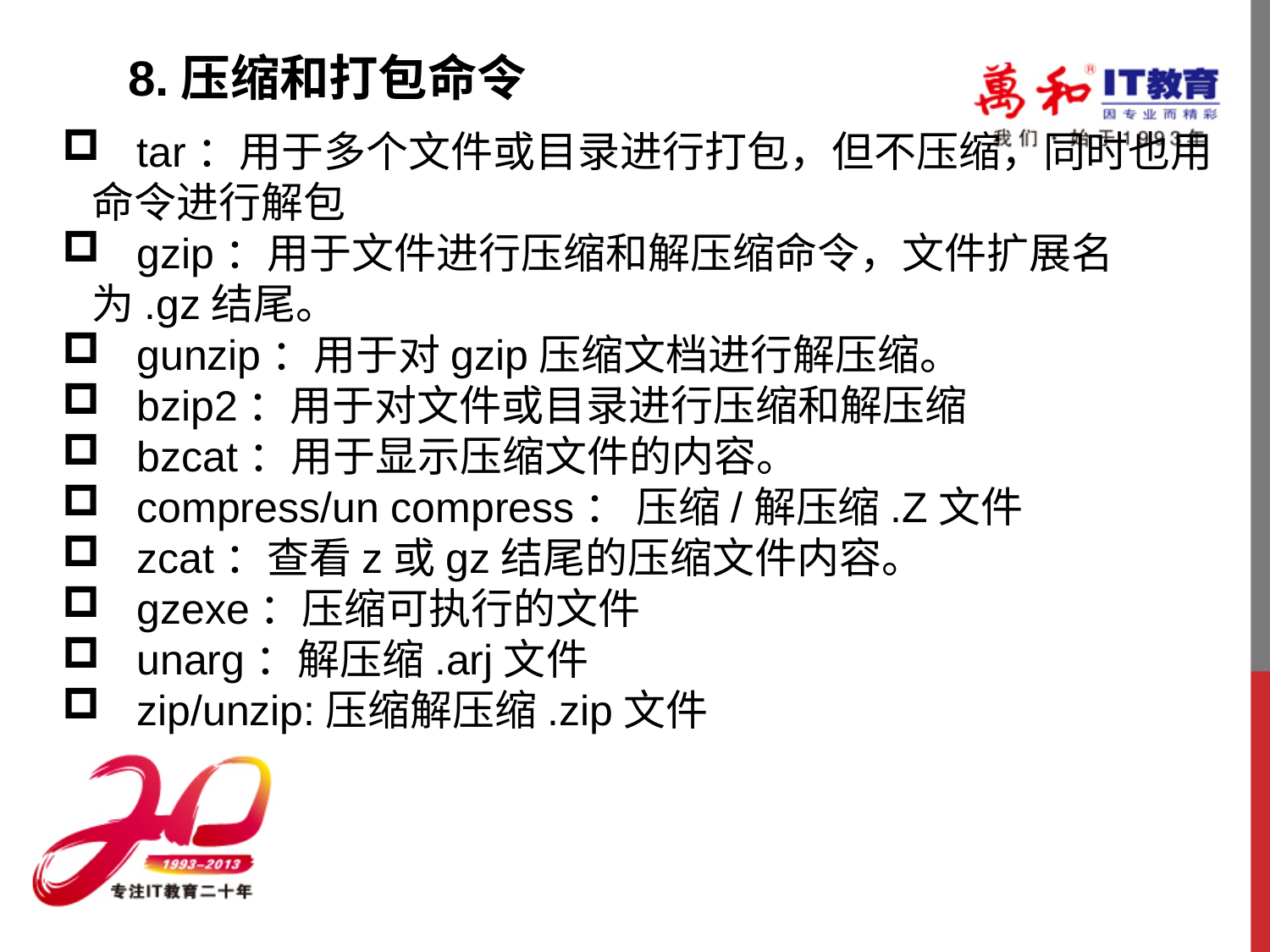

8.压缩和打包命令
   tar：用于多个文件或目录进行打包，但不压缩，同时也用命令进行解包
   gzip：用于文件进行压缩和解压缩命令，文件扩展名为.gz结尾。
   gunzip：用于对gzip压缩文档进行解压缩。
   bzip2：用于对文件或目录进行压缩和解压缩
   bzcat：用于显示压缩文件的内容。
   compress/un compress： 压缩/解压缩.Z文件
   zcat：查看z或gz结尾的压缩文件内容。
   gzexe：压缩可执行的文件
   unarg：解压缩.arj文件
   zip/unzip:压缩解压缩.zip文件